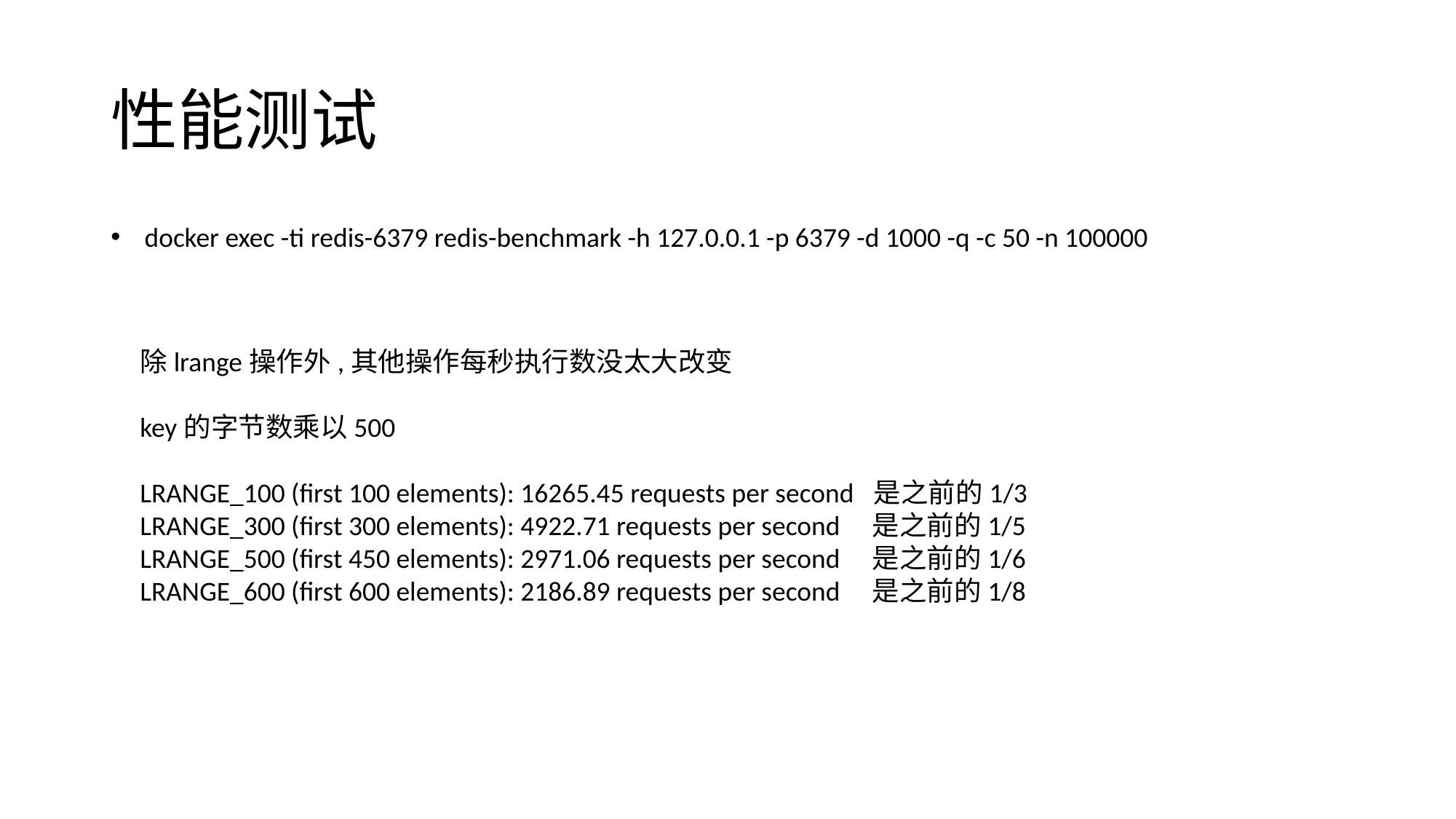

# 性能测试
 docker exec -ti redis-6379 redis-benchmark -h 127.0.0.1 -p 6379 -d 1000 -q -c 50 -n 100000
除lrange操作外,其他操作每秒执行数没太大改变

key的字节数乘以500

LRANGE_100 (first 100 elements): 16265.45 requests per second  是之前的1/3
LRANGE_300 (first 300 elements): 4922.71 requests per second    是之前的1/5
LRANGE_500 (first 450 elements): 2971.06 requests per second    是之前的1/6
LRANGE_600 (first 600 elements): 2186.89 requests per second    是之前的1/8